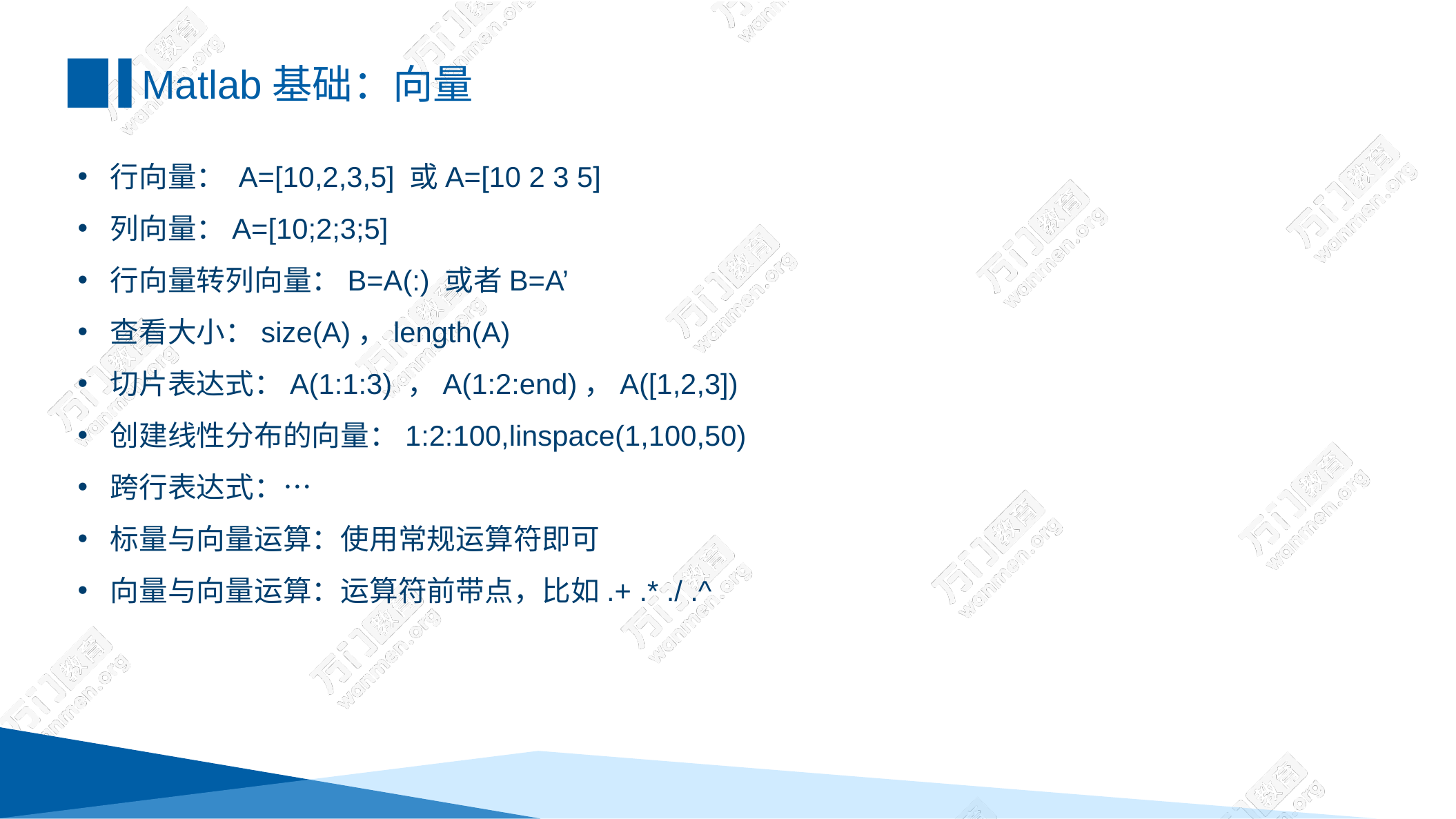

Matlab基础：向量

行向量： A=[10,2,3,5] 或A=[10 2 3 5]
列向量：A=[10;2;3;5]
行向量转列向量：B=A(:) 或者B=A’
查看大小：size(A)，length(A)
切片表达式：A(1:1:3) ，A(1:2:end)，A([1,2,3])
创建线性分布的向量：1:2:100,linspace(1,100,50)
跨行表达式：…
标量与向量运算：使用常规运算符即可
向量与向量运算：运算符前带点，比如.+ .* ./ .^